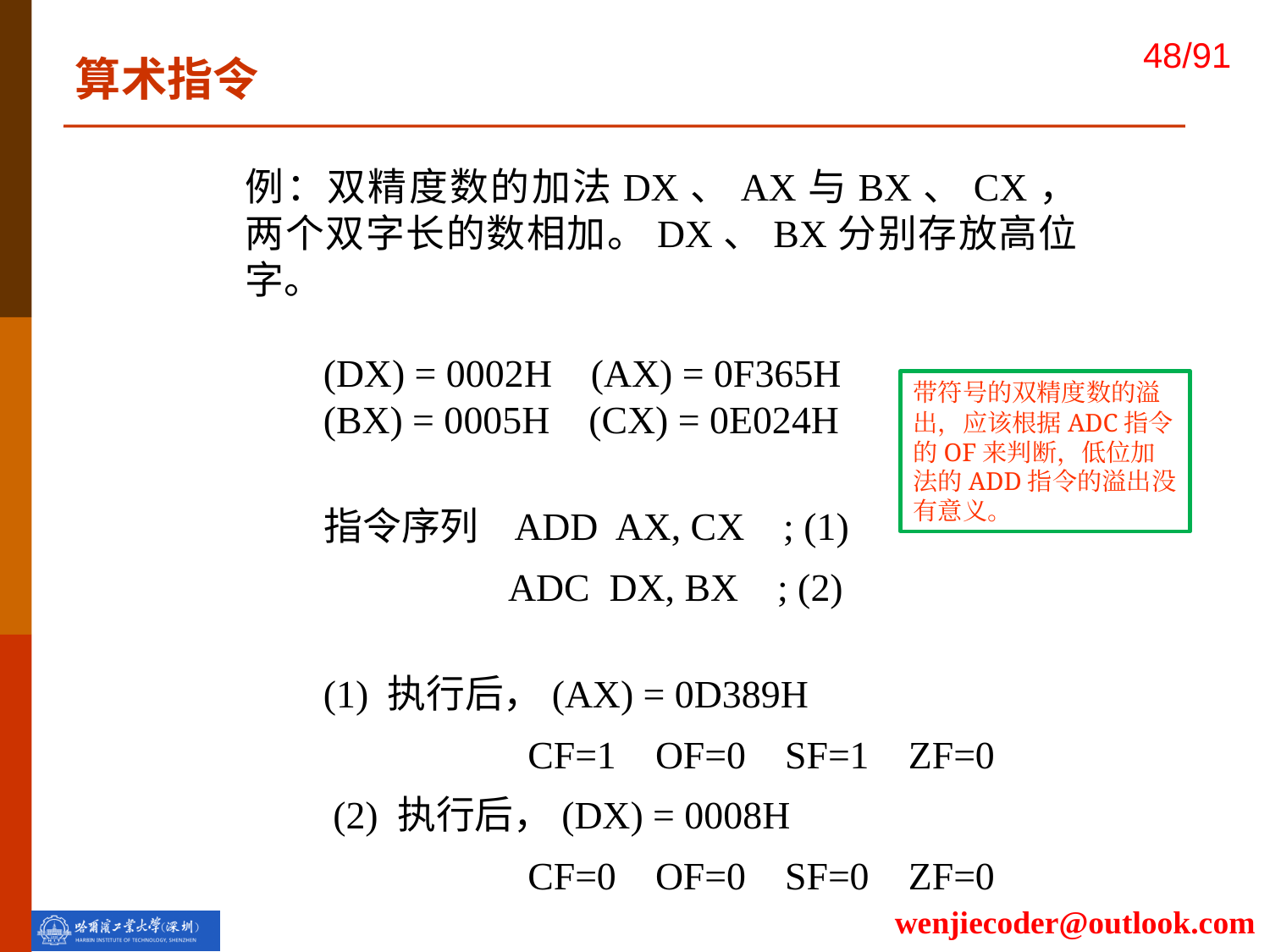

算术指令
例：双精度数的加法DX、AX与BX、CX，两个双字长的数相加。DX、BX分别存放高位字。

        (DX) = 0002H    (AX) = 0F365H
        (BX) = 0005H    (CX) = 0E024H

        指令序列   ADD  AX, CX    ; (1)
                           ADC  DX, BX    ; (2)

        (1) 执行后，(AX) = 0D389H
                             CF=1    OF=0    SF=1    ZF=0
         (2) 执行后，(DX) = 0008H
                             CF=0    OF=0    SF=0    ZF=0
带符号的双精度数的溢出，应该根据ADC指令的OF来判断，低位加法的ADD指令的溢出没有意义。